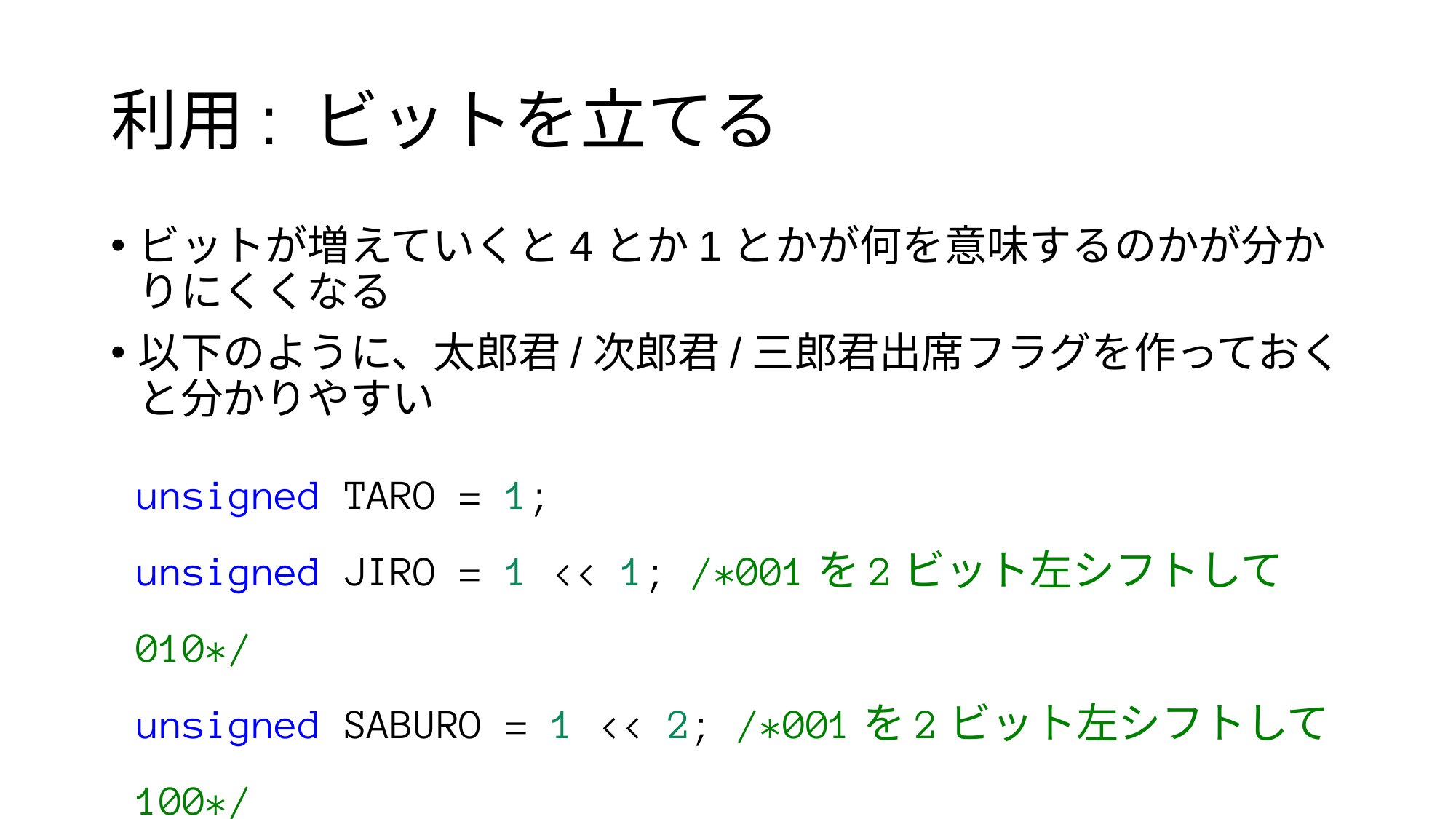

# 利用: ビットを立てる
ビットが増えていくと4とか1とかが何を意味するのかが分かりにくくなる
以下のように、太郎君/次郎君/三郎君出席フラグを作っておくと分かりやすい
unsigned TARO = 1;
unsigned JIRO = 1 << 1; /*001を2ビット左シフトして010*/
unsigned SABURO = 1 << 2; /*001を2ビット左シフトして100*/
x = TARO | SABURO;